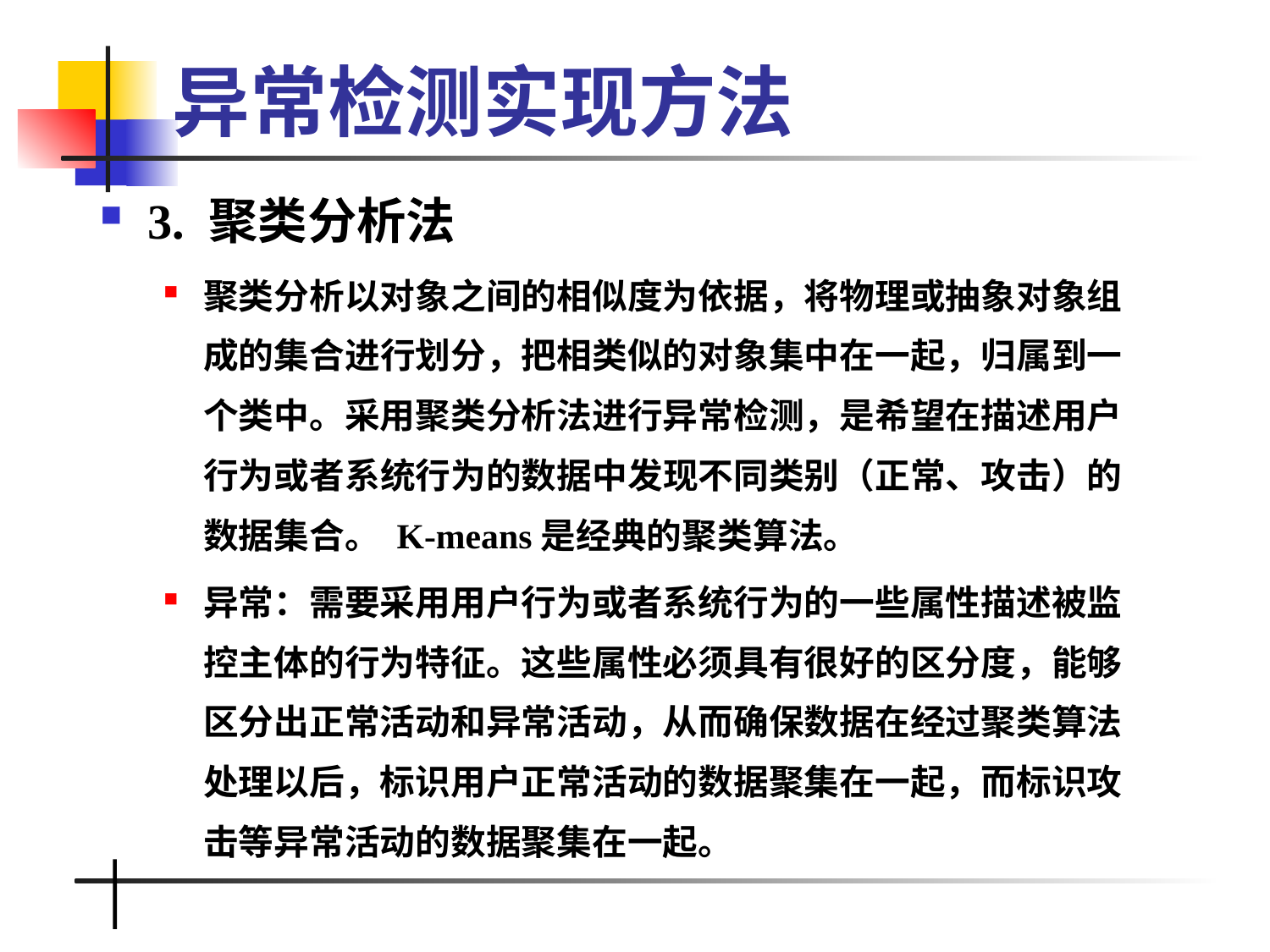

# 异常检测实现方法
3. 聚类分析法
聚类分析以对象之间的相似度为依据，将物理或抽象对象组成的集合进行划分，把相类似的对象集中在一起，归属到一个类中。采用聚类分析法进行异常检测，是希望在描述用户行为或者系统行为的数据中发现不同类别（正常、攻击）的数据集合。 K-means是经典的聚类算法。
异常：需要采用用户行为或者系统行为的一些属性描述被监控主体的行为特征。这些属性必须具有很好的区分度，能够区分出正常活动和异常活动，从而确保数据在经过聚类算法处理以后，标识用户正常活动的数据聚集在一起，而标识攻击等异常活动的数据聚集在一起。